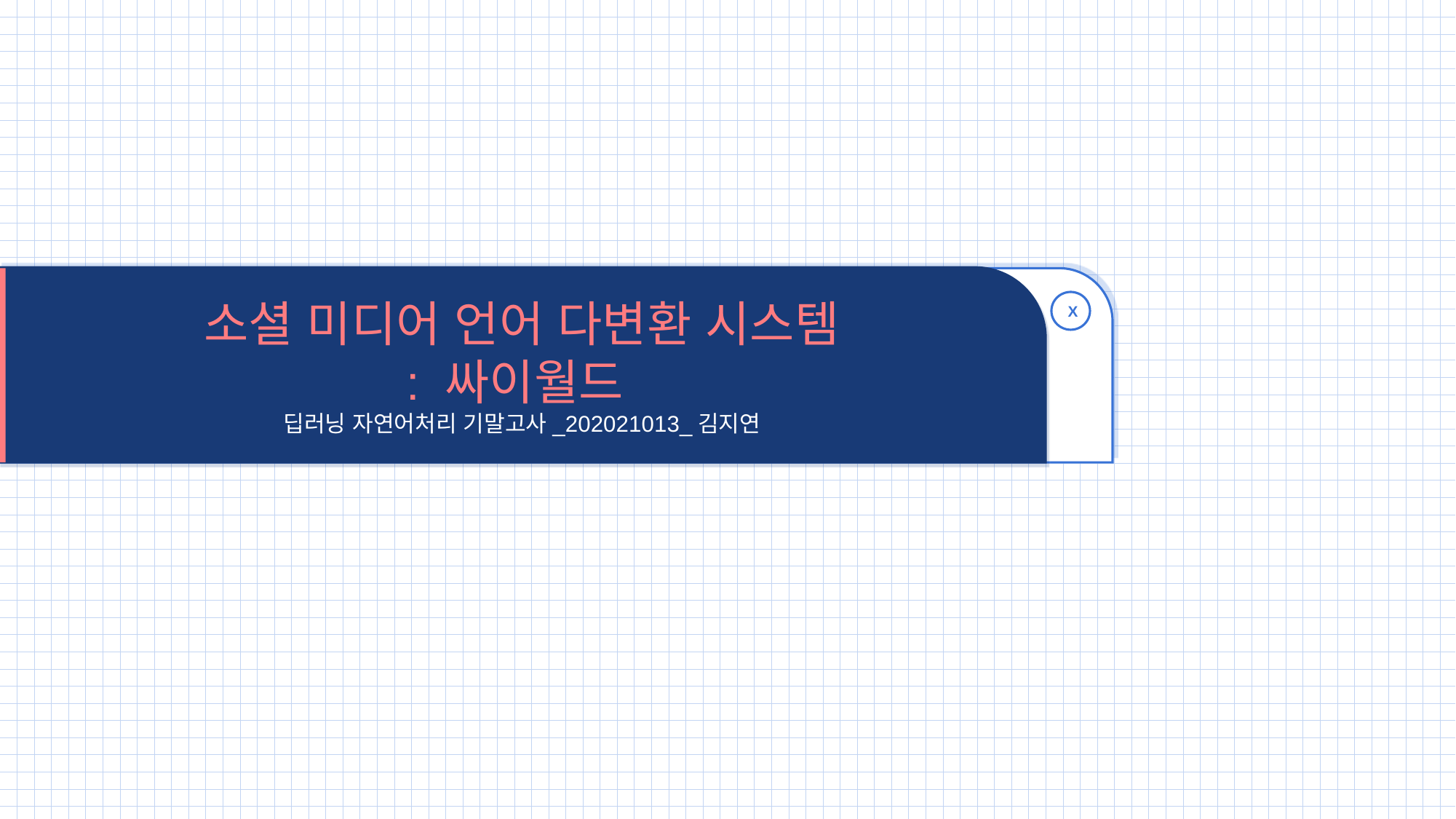

소셜 미디어 언어 다변환 시스템
: 싸이월드
딥러닝 자연어처리 기말고사_202021013_김지연

X